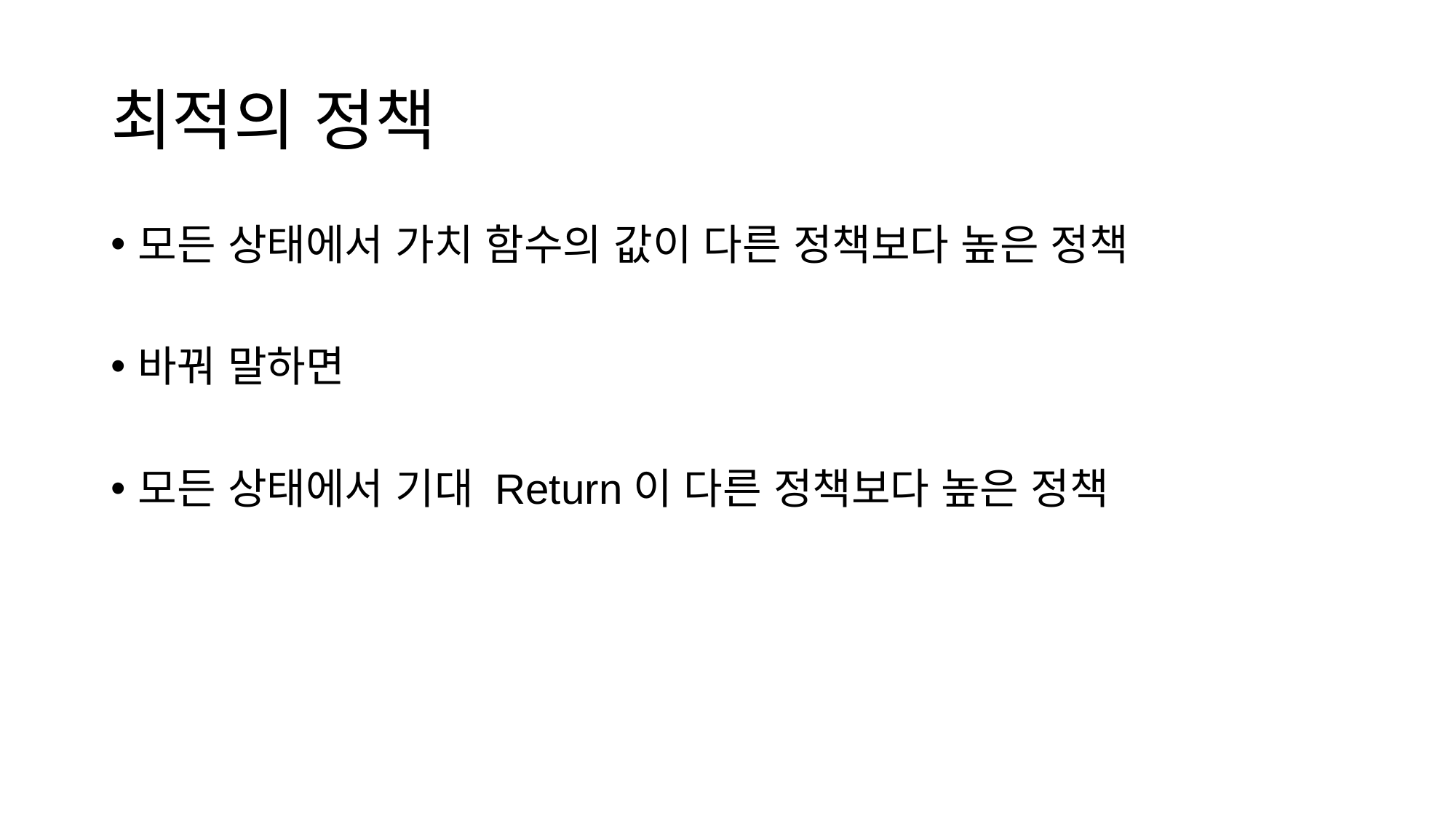

# 최적의 정책
모든 상태에서 가치 함수의 값이 다른 정책보다 높은 정책

바꿔 말하면

모든 상태에서 기대 Return이 다른 정책보다 높은 정책